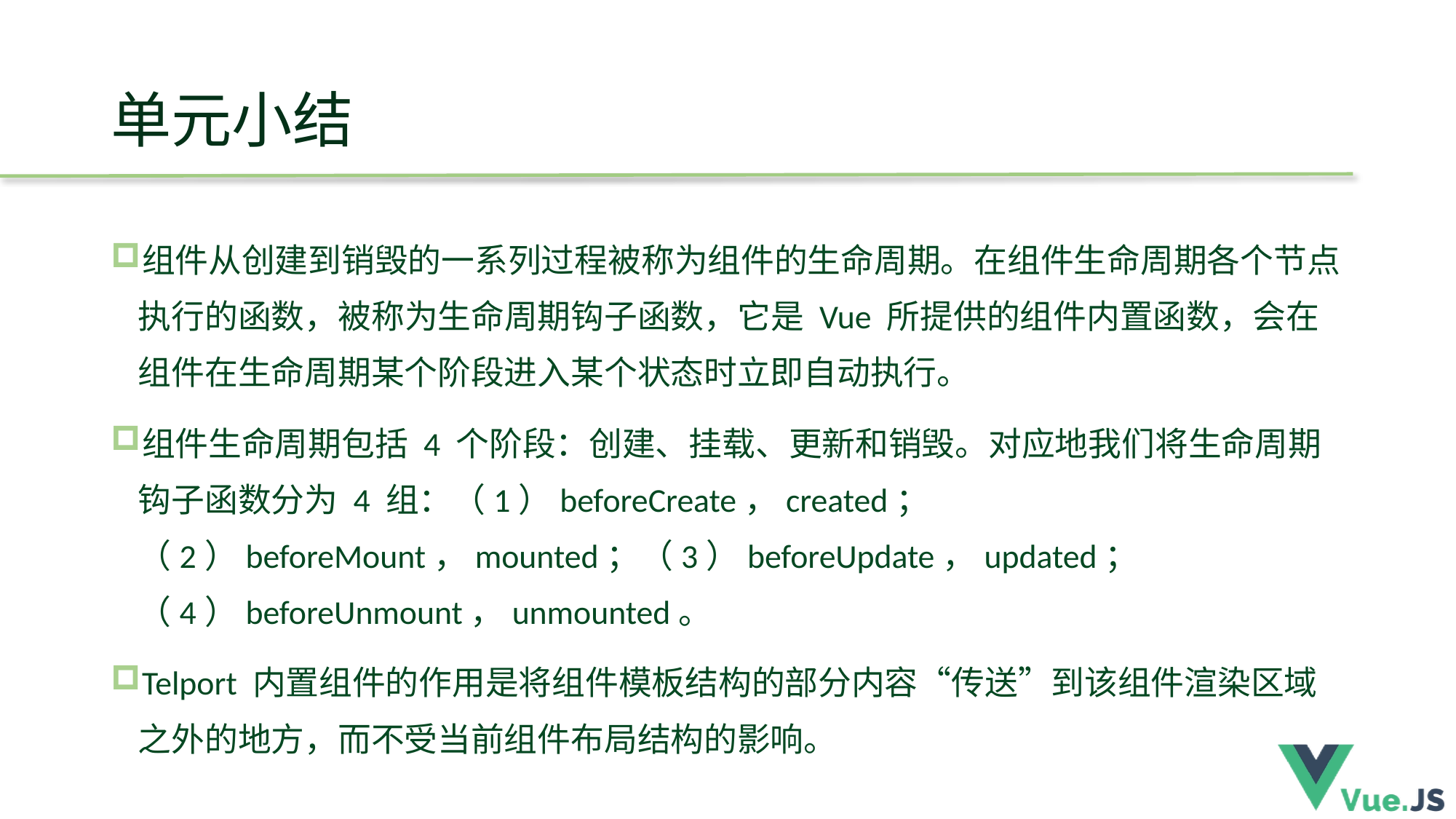

# 单元小结
组件从创建到销毁的一系列过程被称为组件的生命周期。在组件生命周期各个节点执行的函数，被称为生命周期钩子函数，它是 Vue 所提供的组件内置函数，会在组件在生命周期某个阶段进入某个状态时立即自动执行。
组件生命周期包括 4 个阶段：创建、挂载、更新和销毁。对应地我们将生命周期钩子函数分为 4 组：（1）beforeCreate，created；（2）beforeMount，mounted；（3）beforeUpdate，updated；（4）beforeUnmount，unmounted。
Telport 内置组件的作用是将组件模板结构的部分内容“传送”到该组件渲染区域之外的地方，而不受当前组件布局结构的影响。